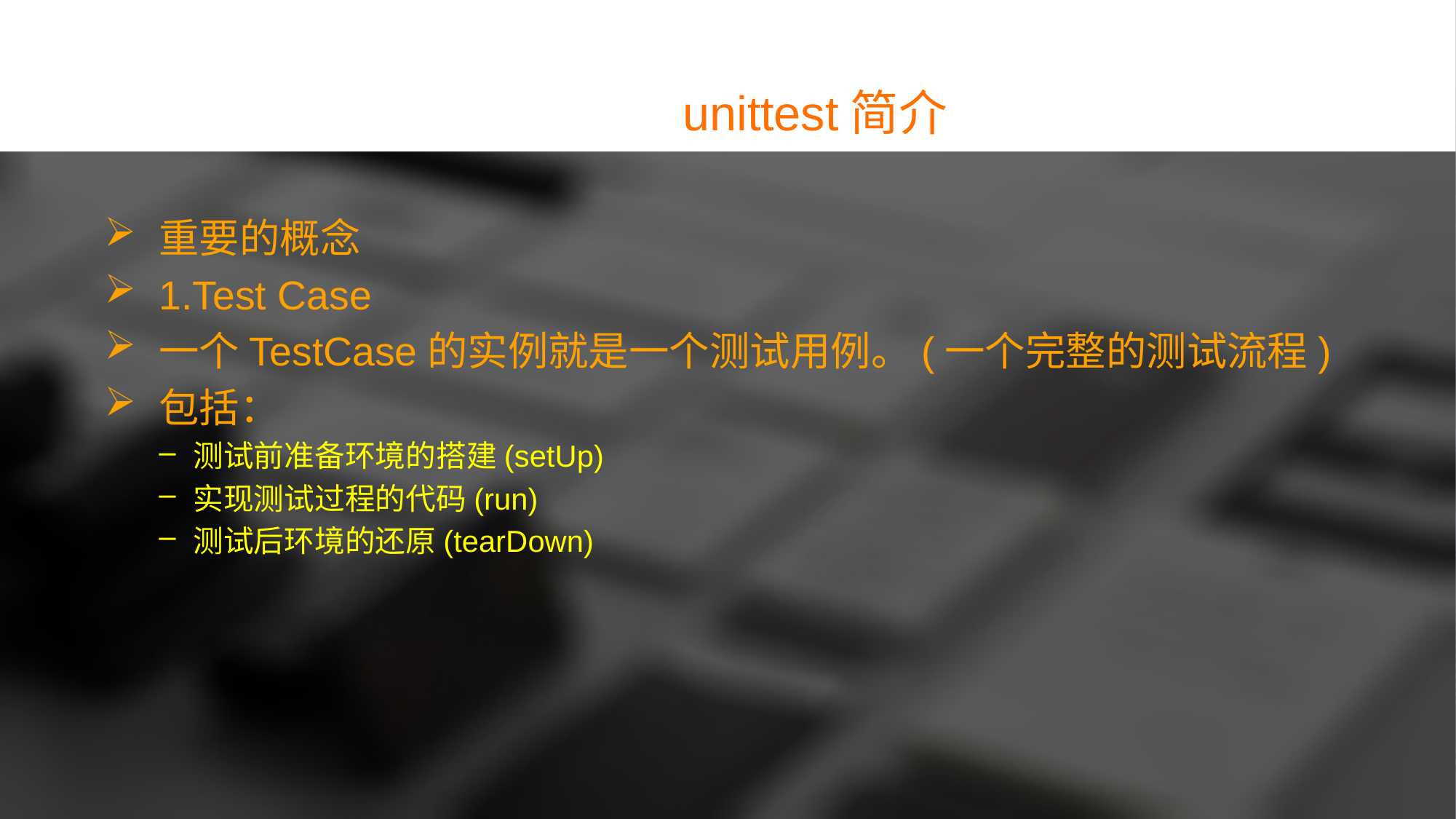

unittest简介
重要的概念
1.Test Case
一个TestCase的实例就是一个测试用例。(一个完整的测试流程)
包括：
测试前准备环境的搭建(setUp)
实现测试过程的代码(run)
测试后环境的还原(tearDown)